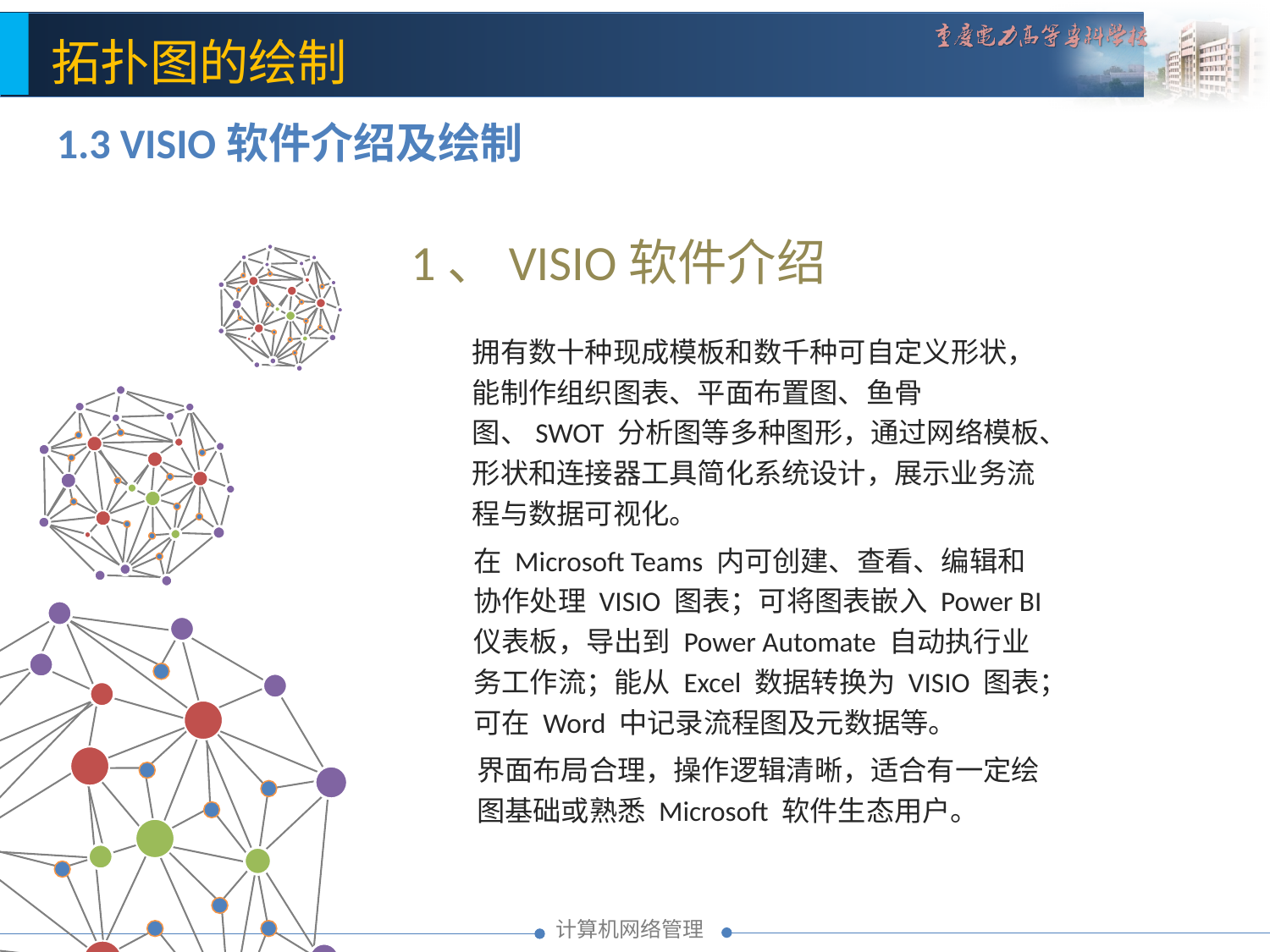

1.3 VISIO软件介绍及绘制
1、VISIO软件介绍

拥有数十种现成模板和数千种可自定义形状，能制作组织图表、平面布置图、鱼骨图、SWOT 分析图等多种图形，通过网络模板、形状和连接器工具简化系统设计，展示业务流程与数据可视化。

在 Microsoft Teams 内可创建、查看、编辑和协作处理 VISIO 图表；可将图表嵌入 Power BI 仪表板，导出到 Power Automate 自动执行业务工作流；能从 Excel 数据转换为 VISIO 图表；可在 Word 中记录流程图及元数据等。

界面布局合理，操作逻辑清晰，适合有一定绘图基础或熟悉 Microsoft 软件生态用户。